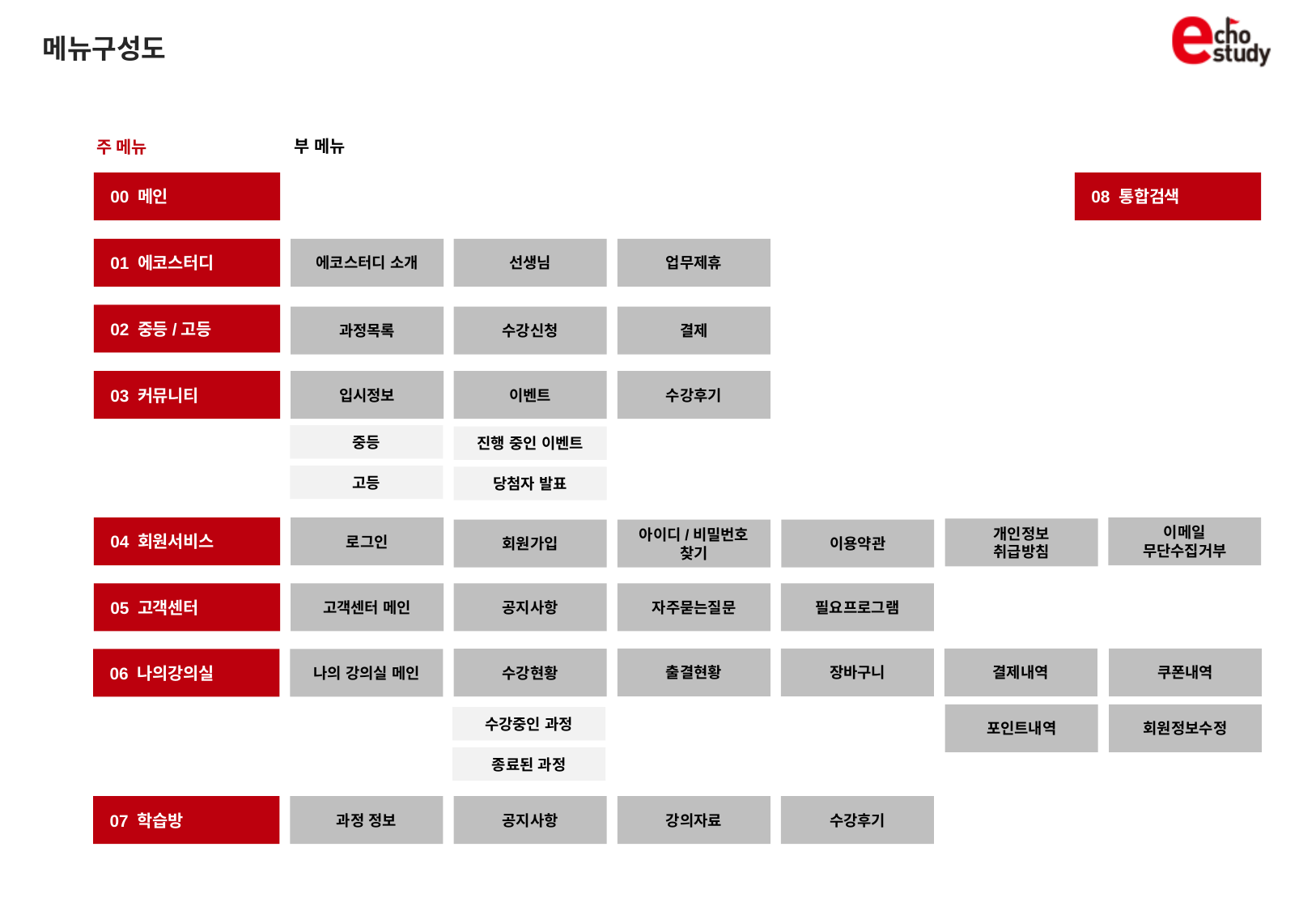

메뉴구성도
부 메뉴
주 메뉴
 00 메인
 08 통합검색
 01 에코스터디
에코스터디 소개
선생님
업무제휴
 02 중등/고등
과정목록
수강신청
결제
 03 커뮤니티
입시정보
이벤트
수강후기
중등
진행 중인 이벤트
고등
당첨자 발표
 04 회원서비스
로그인
이메일
무단수집거부
개인정보
취급방침
회원가입
아이디/비밀번호
찾기
이용약관
 05 고객센터
고객센터 메인
공지사항
자주묻는질문
필요프로그램
출결현황
장바구니
결제내역
쿠폰내역
수강현황
 06 나의강의실
나의 강의실 메인
포인트내역
회원정보수정
수강중인 과정
종료된 과정
 07 학습방
과정 정보
공지사항
강의자료
수강후기